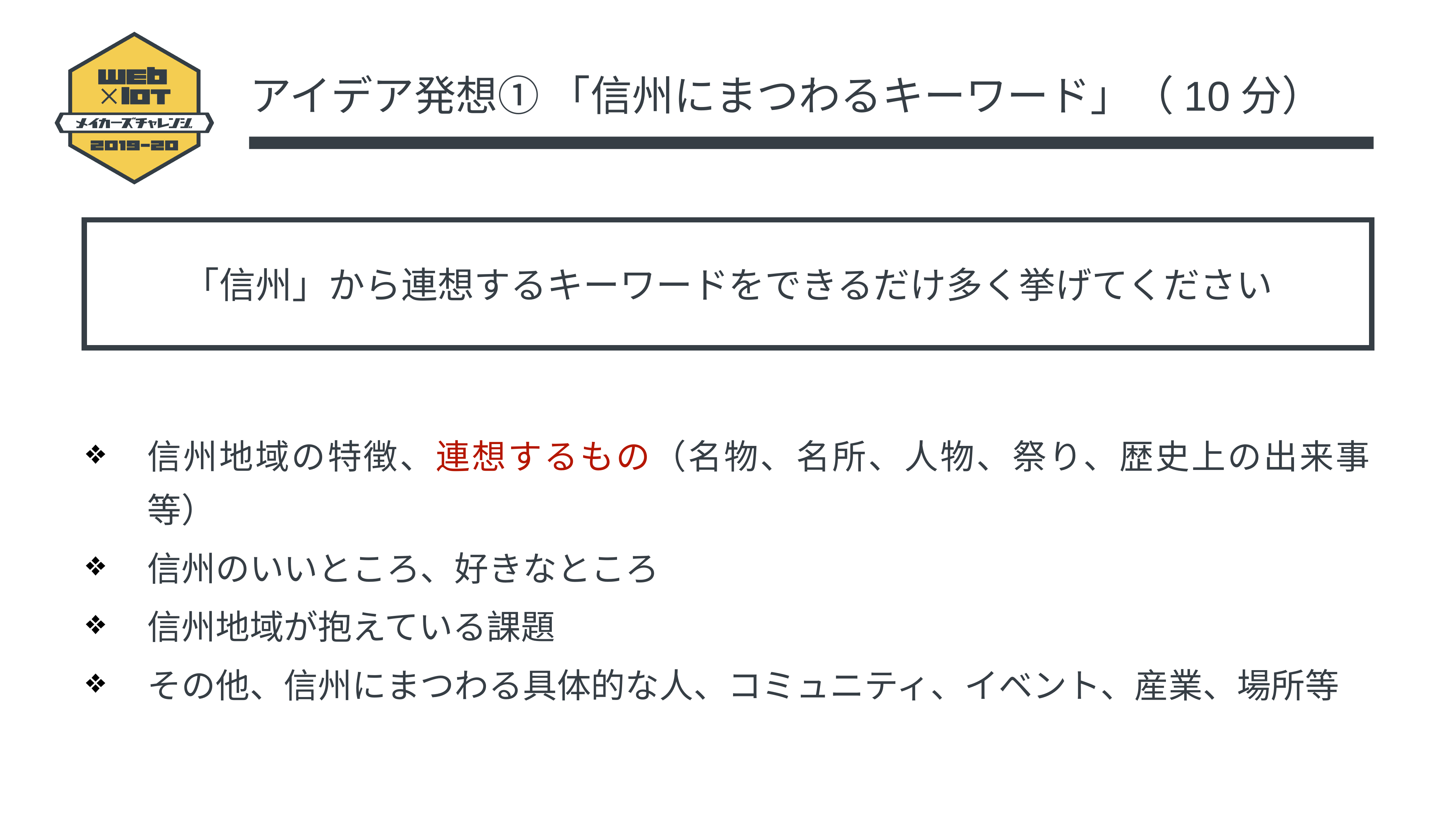

アイデア発想① 「信州にまつわるキーワード」（10分）

「信州」から連想するキーワードをできるだけ多く挙げてください
信州地域の特徴、連想するもの（名物、名所、人物、祭り、歴史上の出来事等）
信州のいいところ、好きなところ
信州地域が抱えている課題
その他、信州にまつわる具体的な人、コミュニティ、イベント、産業、場所等